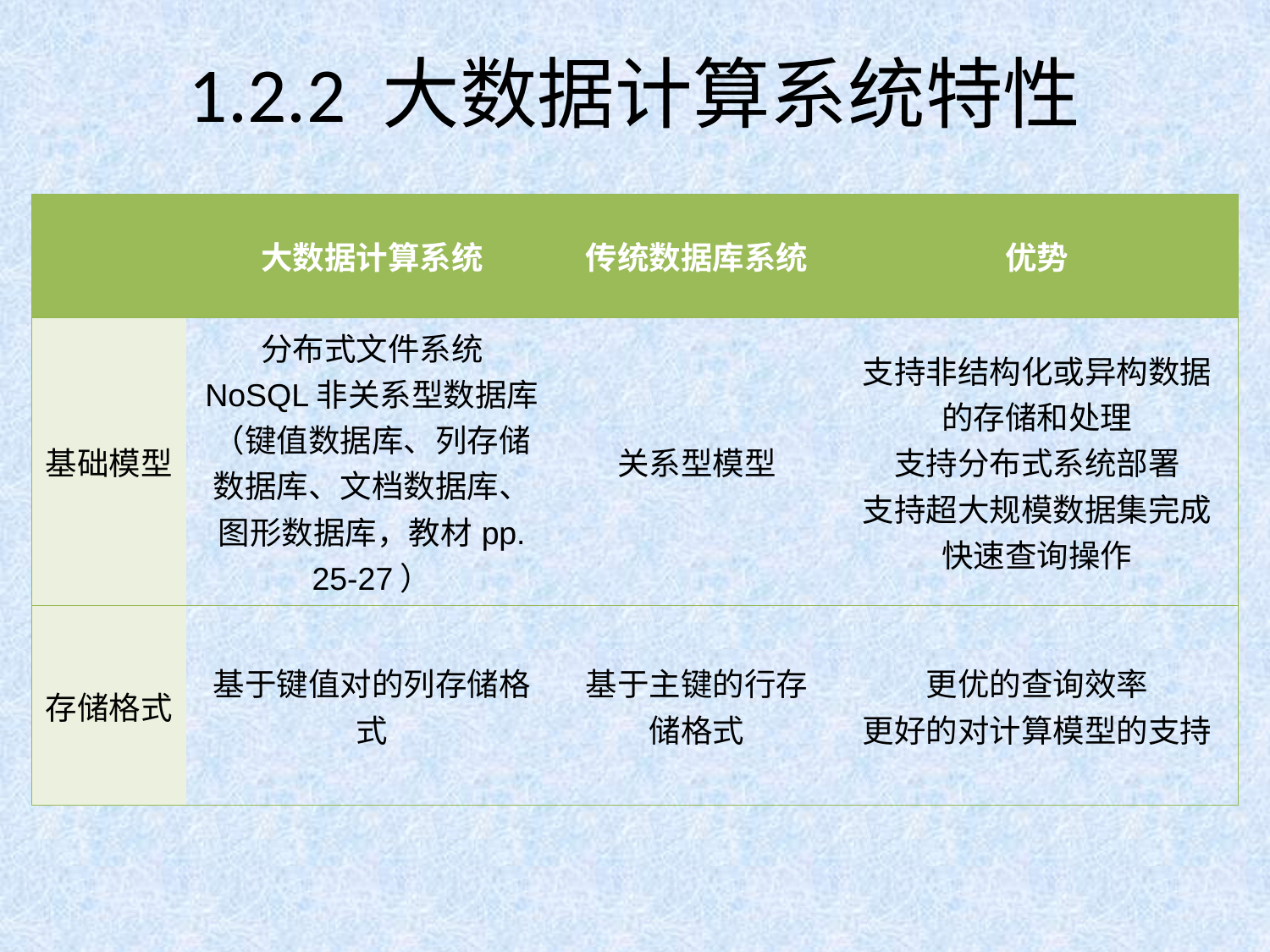

# 1.2.2 大数据计算系统特性
|  | 大数据计算系统 | 传统数据库系统 | 优势 |
| --- | --- | --- | --- |
| 基础模型 | 分布式文件系统 NoSQL非关系型数据库（键值数据库、列存储数据库、文档数据库、图形数据库，教材pp. 25-27） | 关系型模型 | 支持非结构化或异构数据的存储和处理 支持分布式系统部署 支持超大规模数据集完成快速查询操作 |
| 存储格式 | 基于键值对的列存储格式 | 基于主键的行存储格式 | 更优的查询效率 更好的对计算模型的支持 |
28